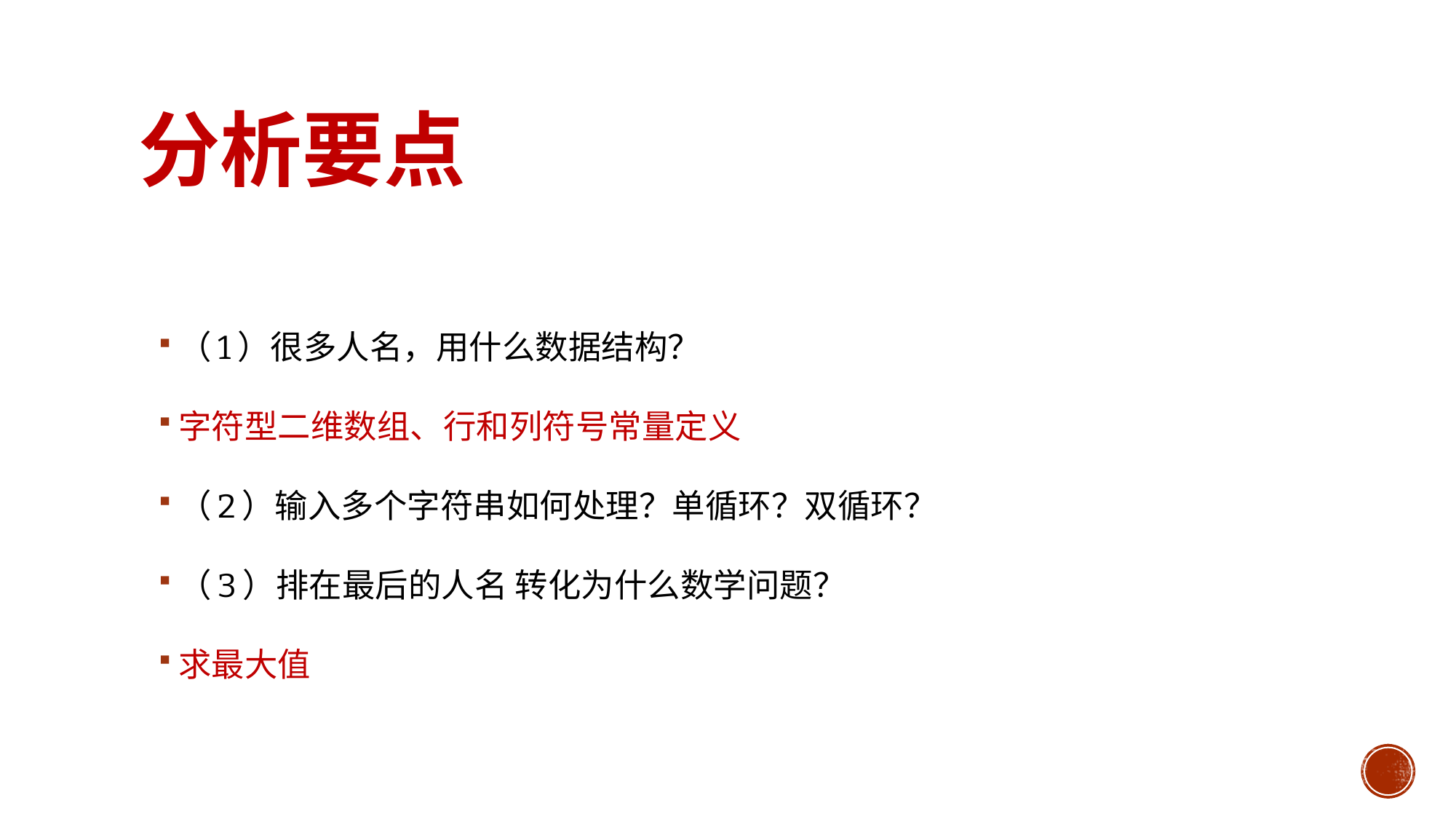

# 分析要点
（1）很多人名，用什么数据结构？
字符型二维数组、行和列符号常量定义
（2）输入多个字符串如何处理？单循环？双循环？
（3）排在最后的人名 转化为什么数学问题？
求最大值